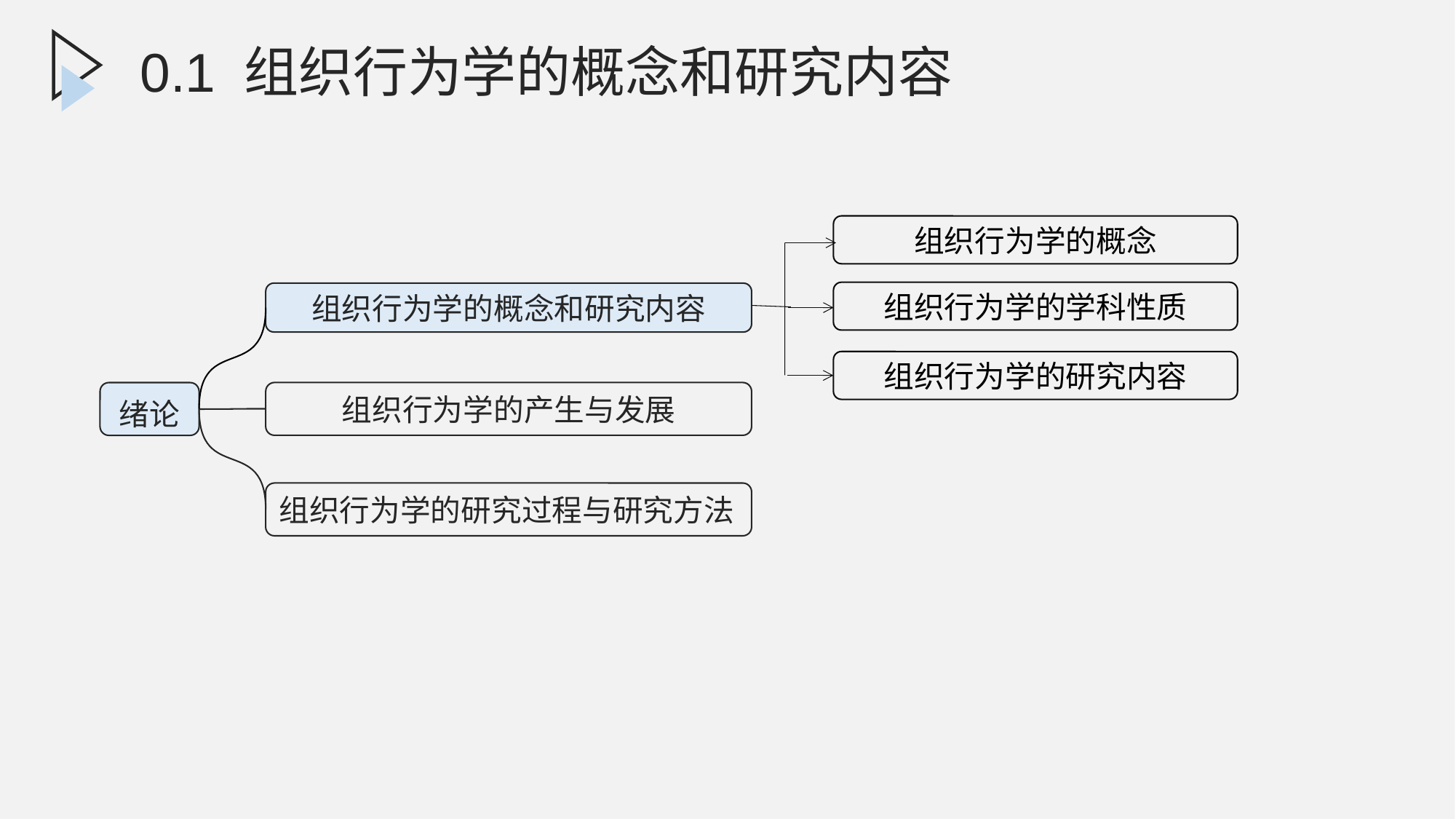

0.1 组织行为学的概念和研究内容

组织行为学的概念
组织行为学的学科性质

组织行为学的研究内容
组织行为学的概念和研究内容
组织行为学的产生与发展
绪论
组织行为学的研究过程与研究方法